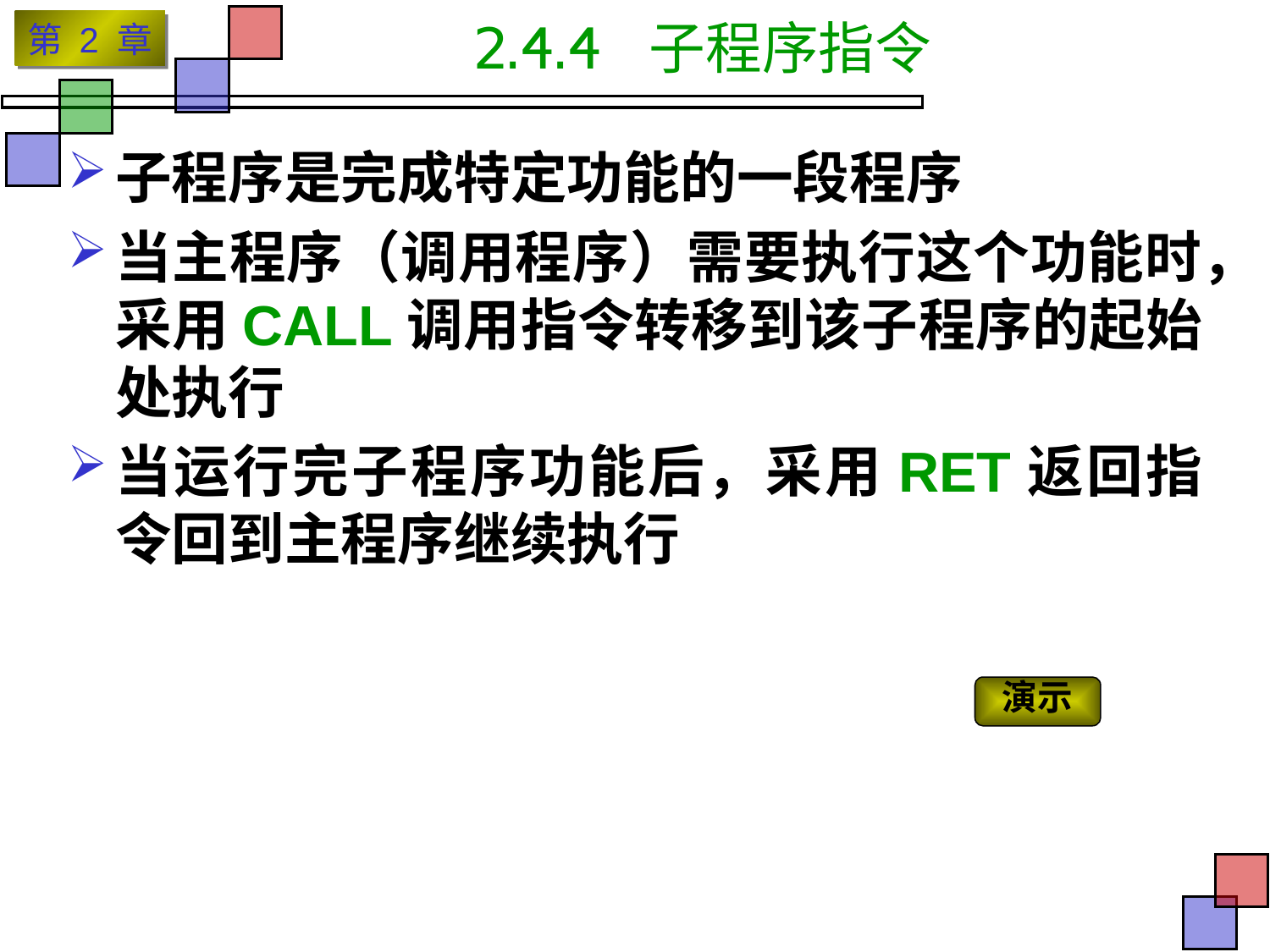

# 2.4.4  子程序指令
子程序是完成特定功能的一段程序
当主程序（调用程序）需要执行这个功能时，采用CALL调用指令转移到该子程序的起始处执行
当运行完子程序功能后，采用RET返回指令回到主程序继续执行
演示